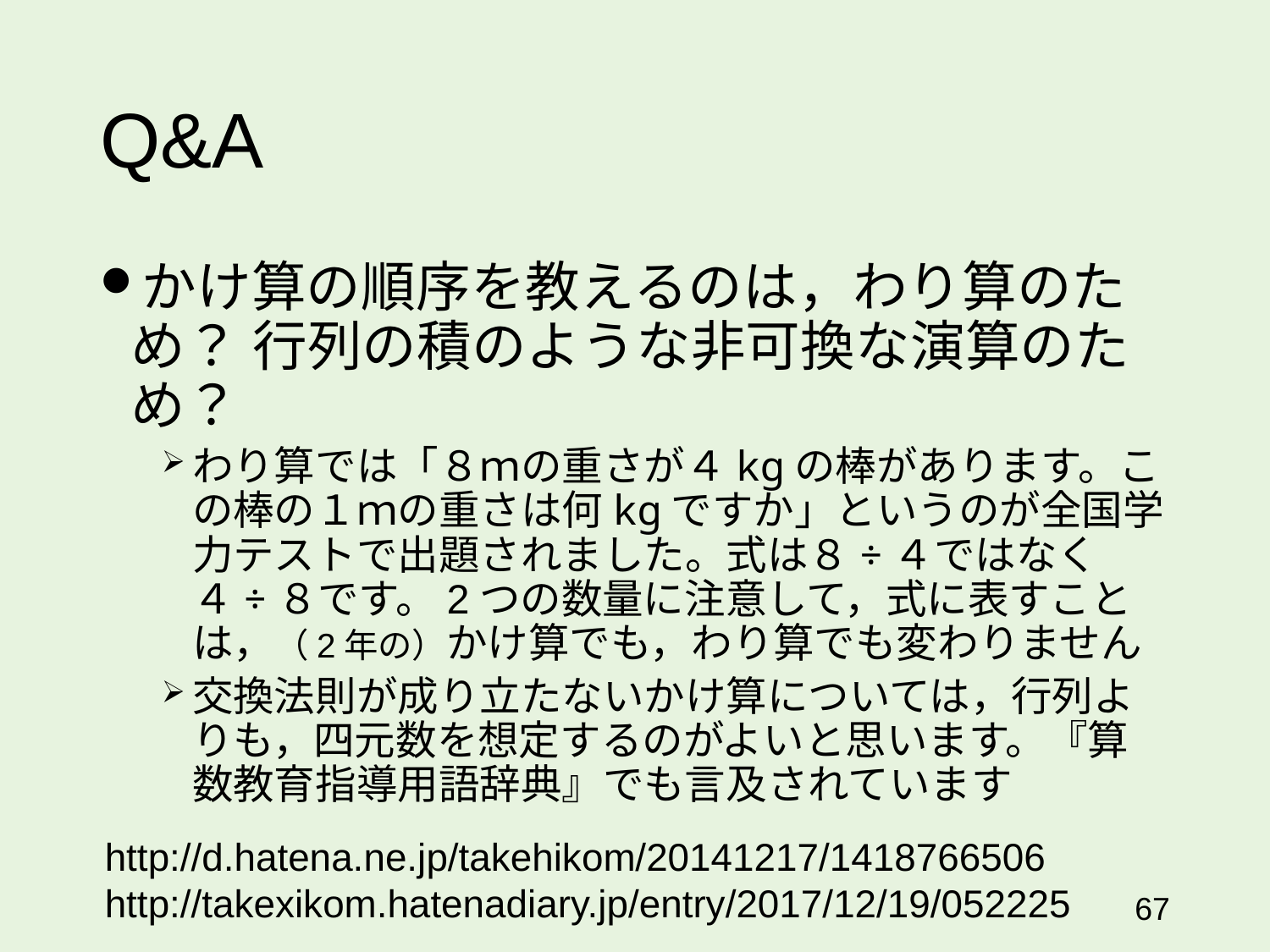

# Q&A
かけ算の順序を教えるのは，わり算のため？ 行列の積のような非可換な演算のため？
わり算では「８ｍの重さが４kgの棒があります。この棒の１ｍの重さは何kgですか」というのが全国学力テストで出題されました。式は８÷４ではなく
４÷８です。2つの数量に注意して，式に表すことは，（2年の）かけ算でも，わり算でも変わりません
交換法則が成り立たないかけ算については，行列よりも，四元数を想定するのがよいと思います。『算数教育指導用語辞典』でも言及されています
http://d.hatena.ne.jp/takehikom/20141217/1418766506
http://takexikom.hatenadiary.jp/entry/2017/12/19/052225
67